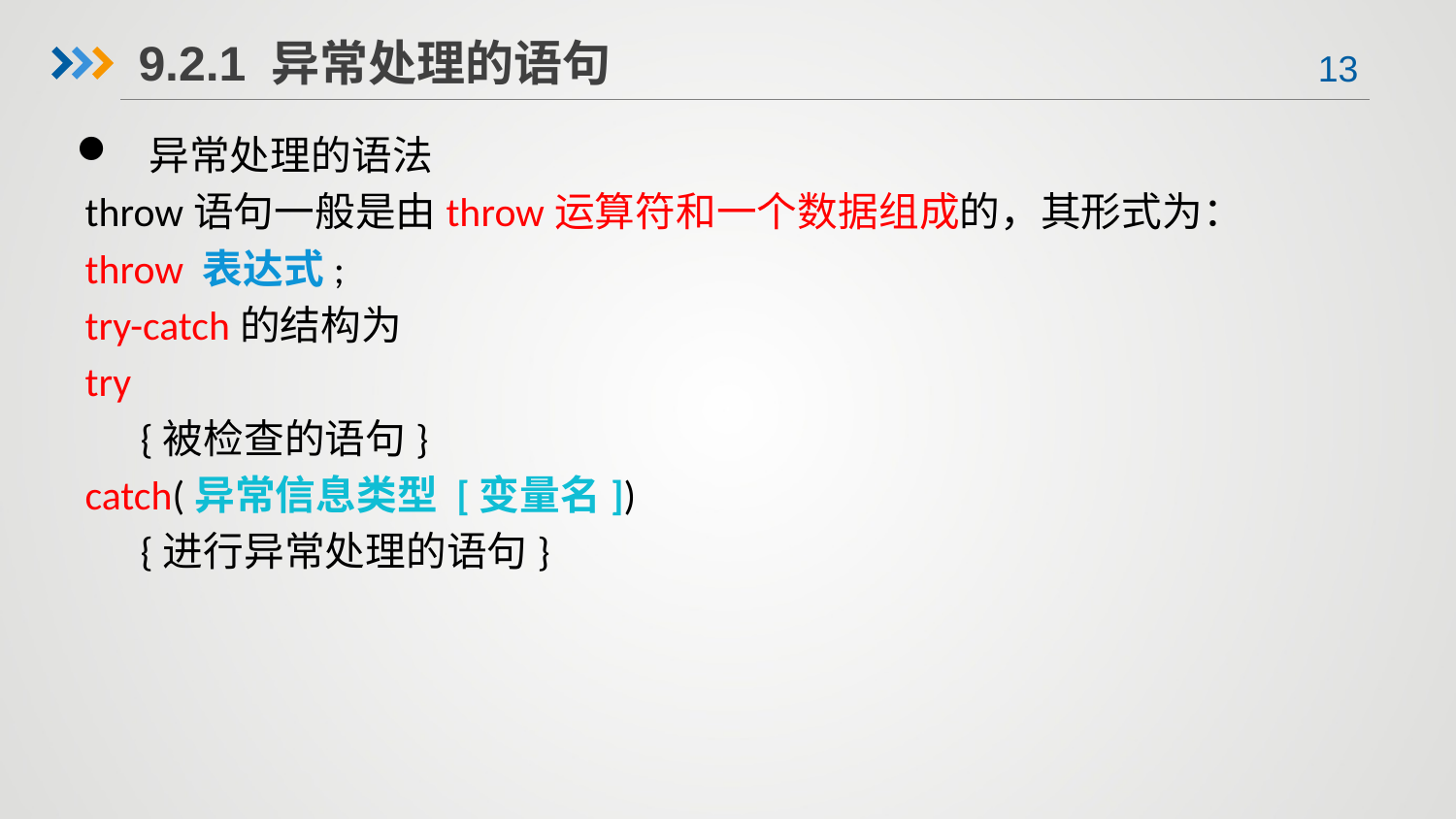

9.2.1 异常处理的语句
异常处理的语法
throw语句一般是由throw运算符和一个数据组成的，其形式为：
throw 表达式;
try-catch的结构为
try
      {被检查的语句}
catch(异常信息类型 [变量名])
      {进行异常处理的语句}